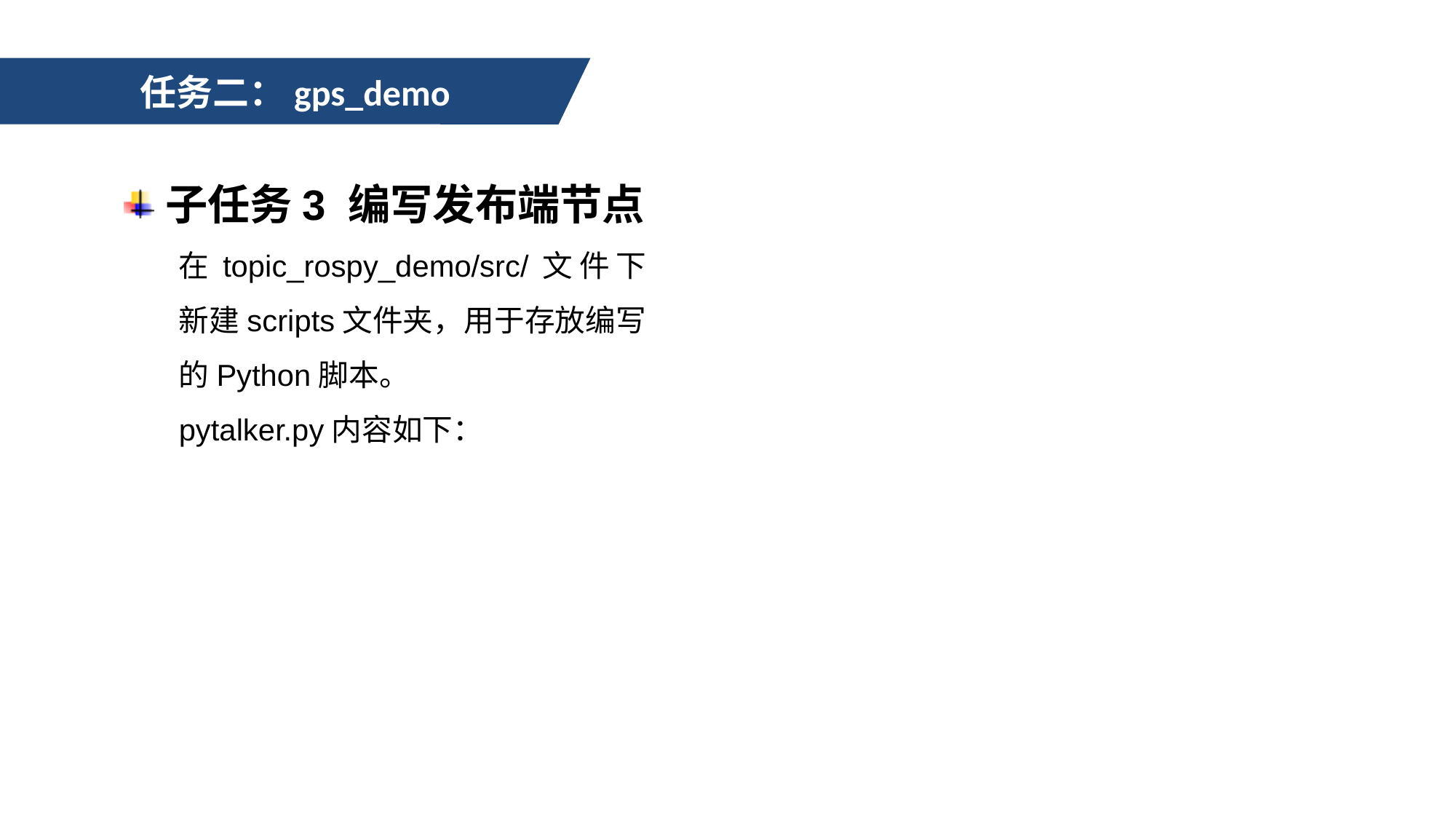

任务二：gps_demo
子任务3 编写发布端节点
在topic_rospy_demo/src/文件下新建scripts文件夹，用于存放编写的Python脚本。
pytalker.py内容如下：